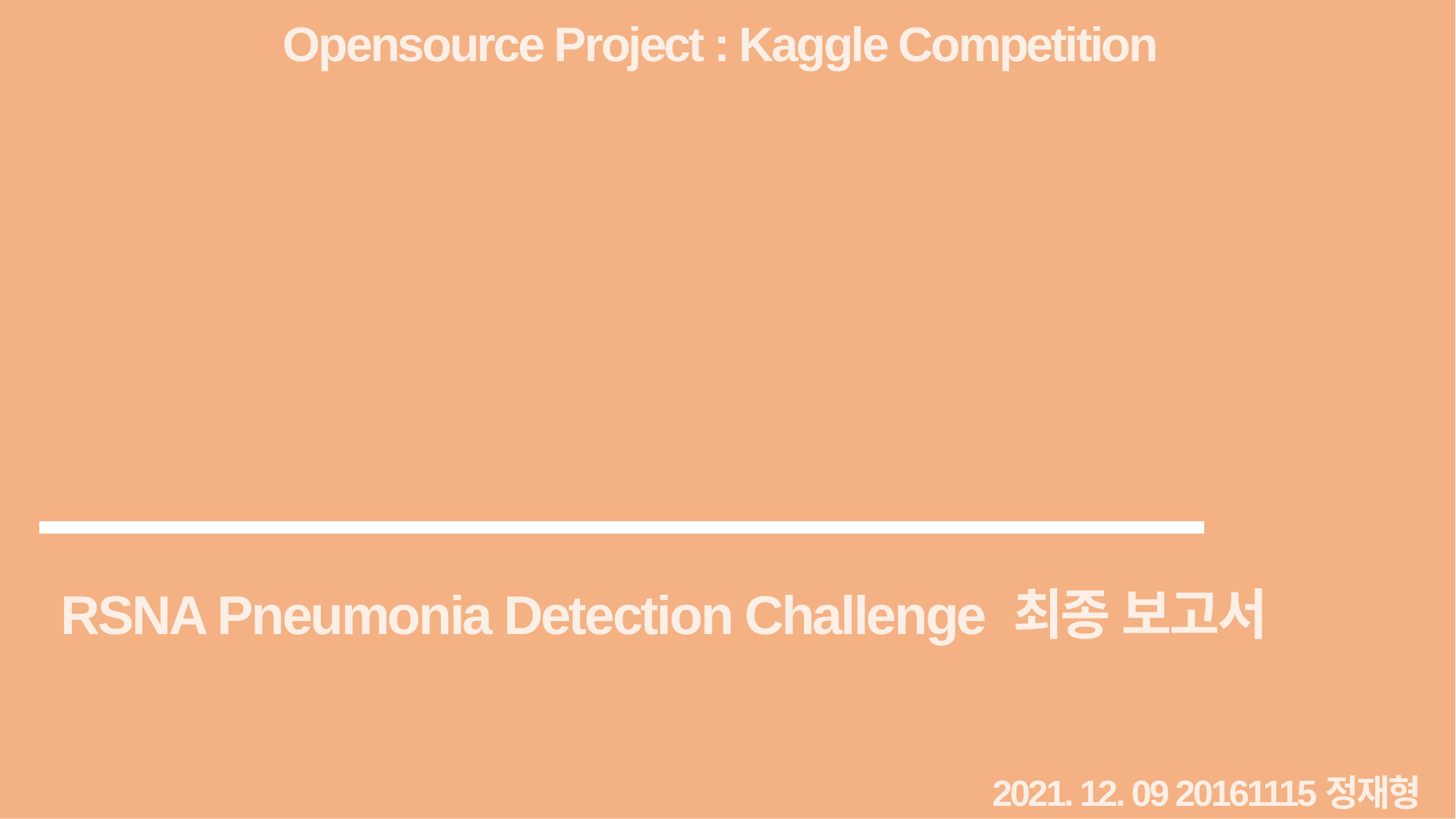

Opensource Project : Kaggle Competition

RSNA Pneumonia Detection Challenge 최종 보고서
2021. 12. 09 20161115정재형